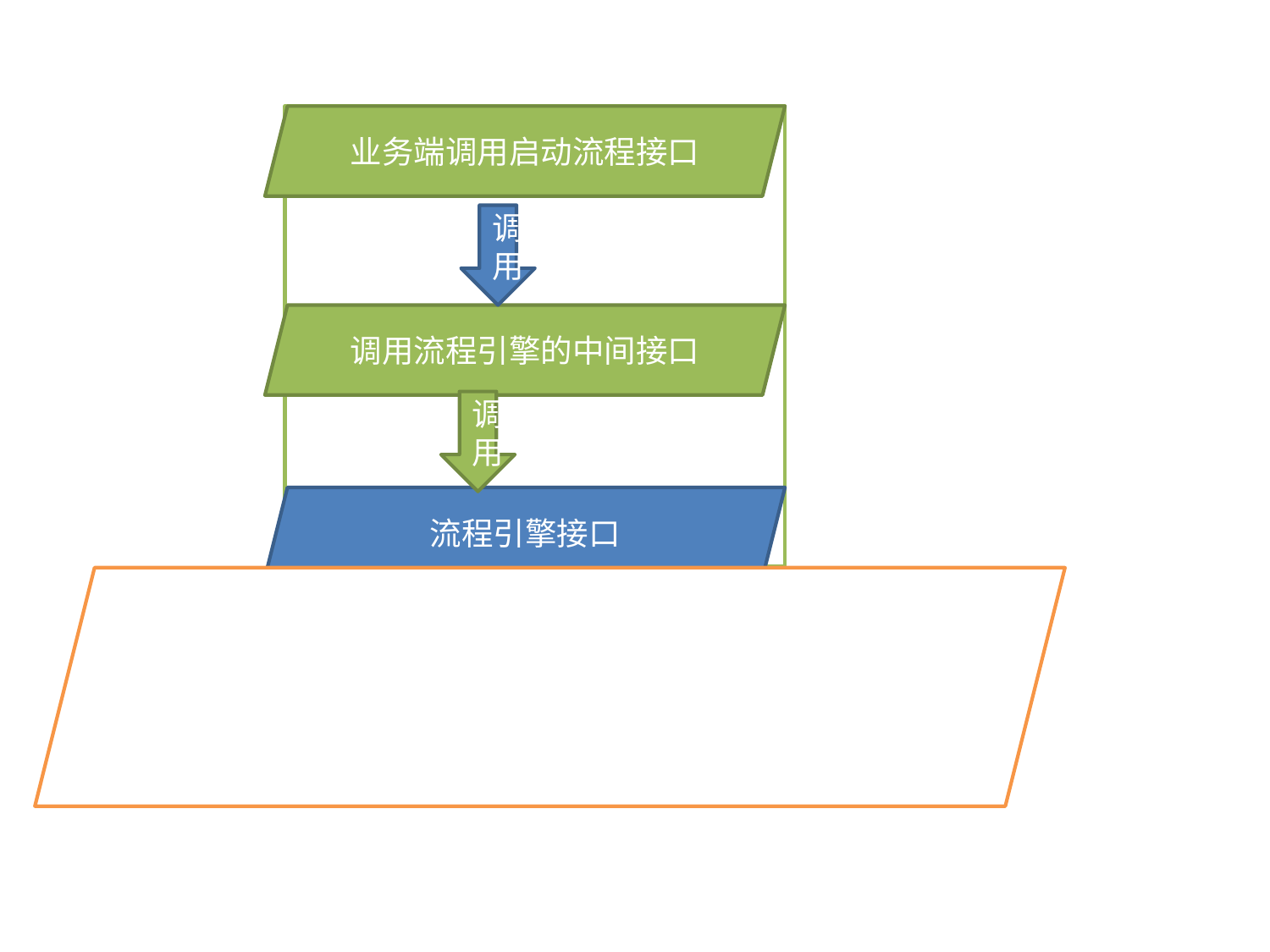

业务端调用启动流程接口

调用
调用流程引擎的中间接口
调用
流程引擎接口